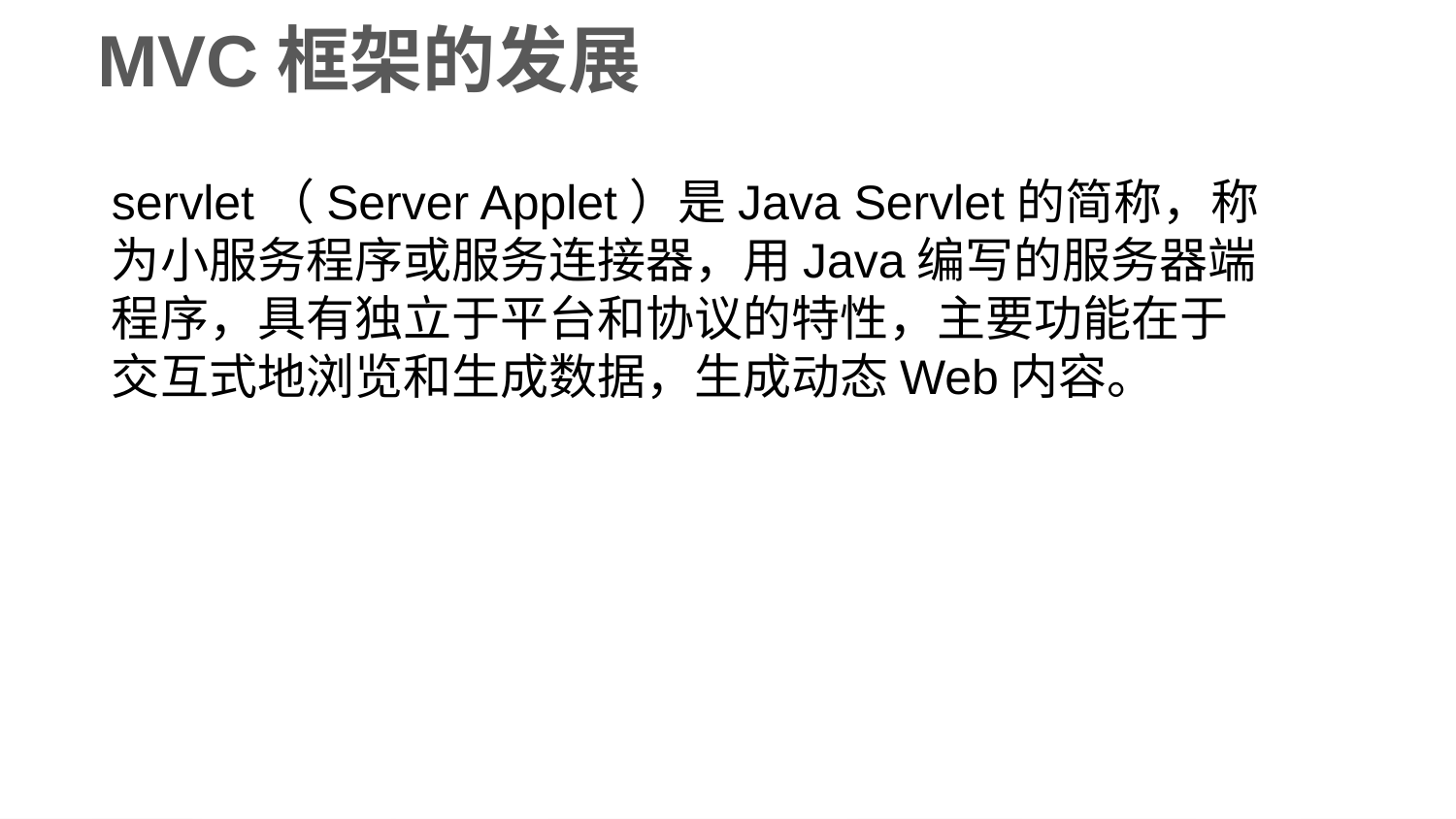

MVC框架的发展
servlet（Server Applet）是Java Servlet的简称，称为小服务程序或服务连接器，用Java编写的服务器端程序，具有独立于平台和协议的特性，主要功能在于交互式地浏览和生成数据，生成动态Web内容。